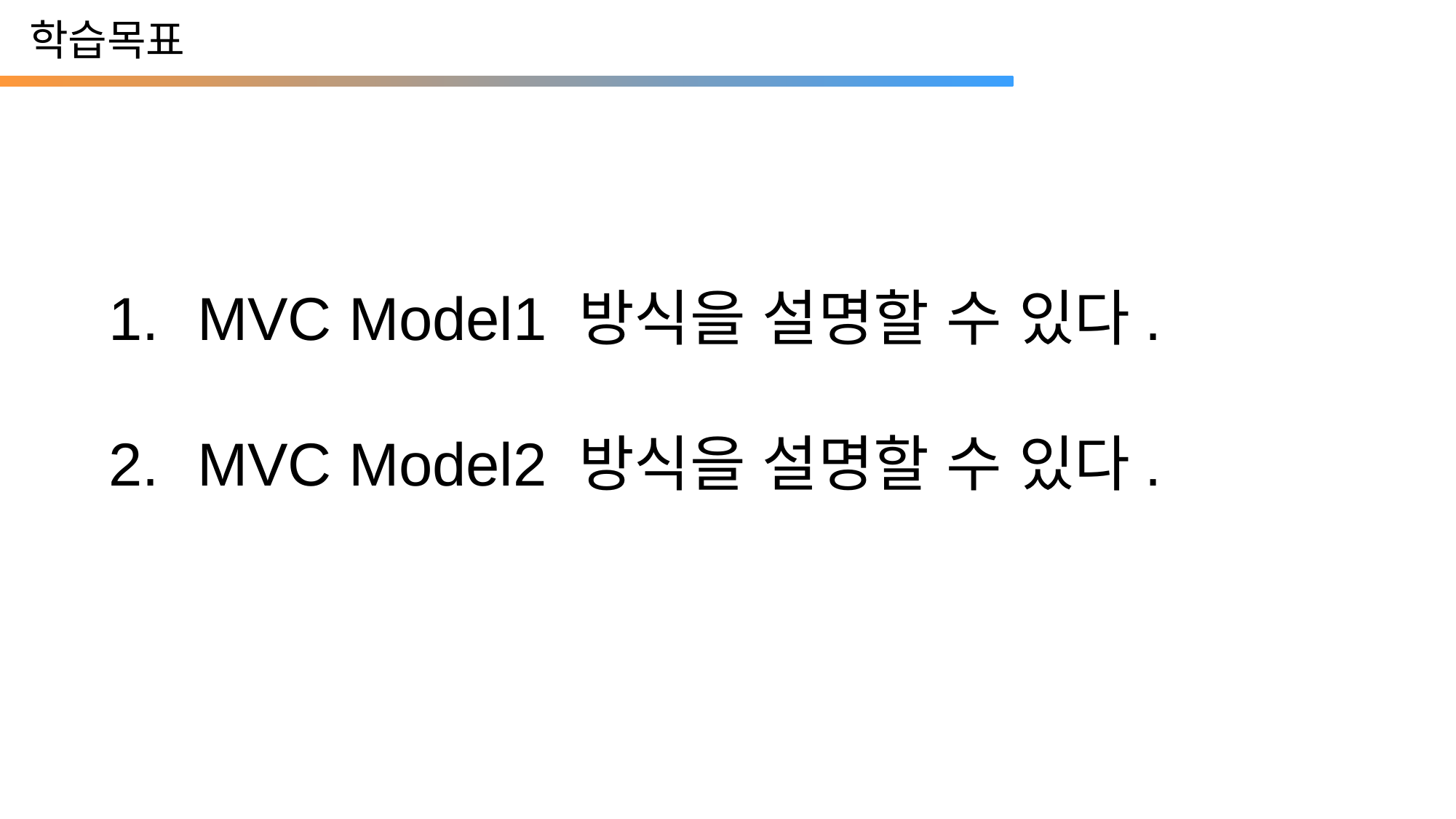

학습목표

MVC Model1 방식을 설명할 수 있다.

MVC Model2 방식을 설명할 수 있다.